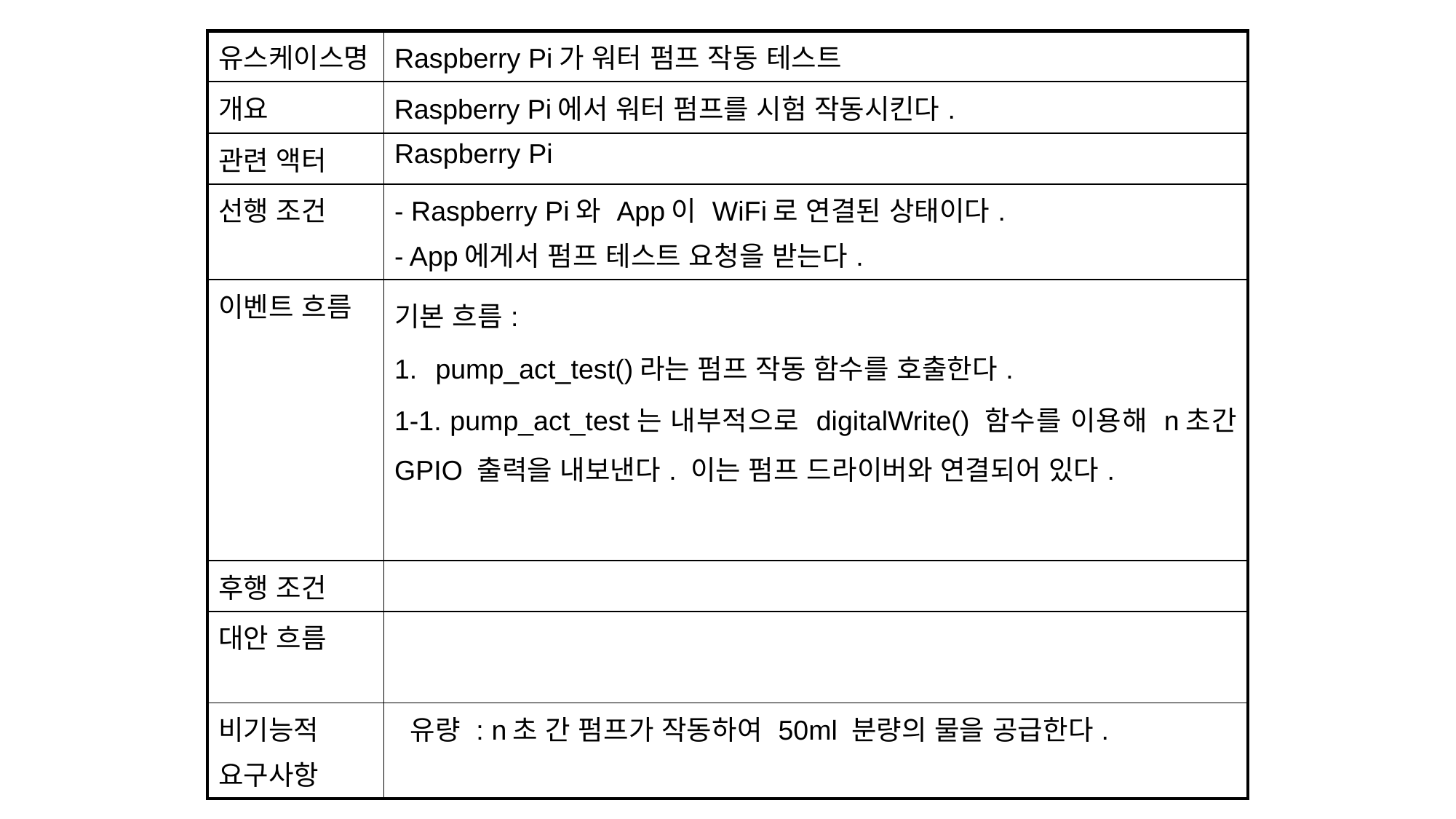

| 유스케이스명 | Raspberry Pi가 워터 펌프 작동 테스트 |
| --- | --- |
| 개요 | Raspberry Pi에서 워터 펌프를 시험 작동시킨다. |
| 관련 액터 | Raspberry Pi |
| 선행 조건 | - Raspberry Pi와 App이 WiFi로 연결된 상태이다. - App에게서 펌프 테스트 요청을 받는다. |
| 이벤트 흐름 | 기본 흐름: pump\_act\_test()라는 펌프 작동 함수를 호출한다. 1-1. pump\_act\_test는 내부적으로 digitalWrite() 함수를 이용해 n초간 GPIO 출력을 내보낸다. 이는 펌프 드라이버와 연결되어 있다. |
| 후행 조건 |  |
| 대안 흐름 |  |
| 비기능적 요구사항 | 유량 : n초 간 펌프가 작동하여 50ml 분량의 물을 공급한다. |